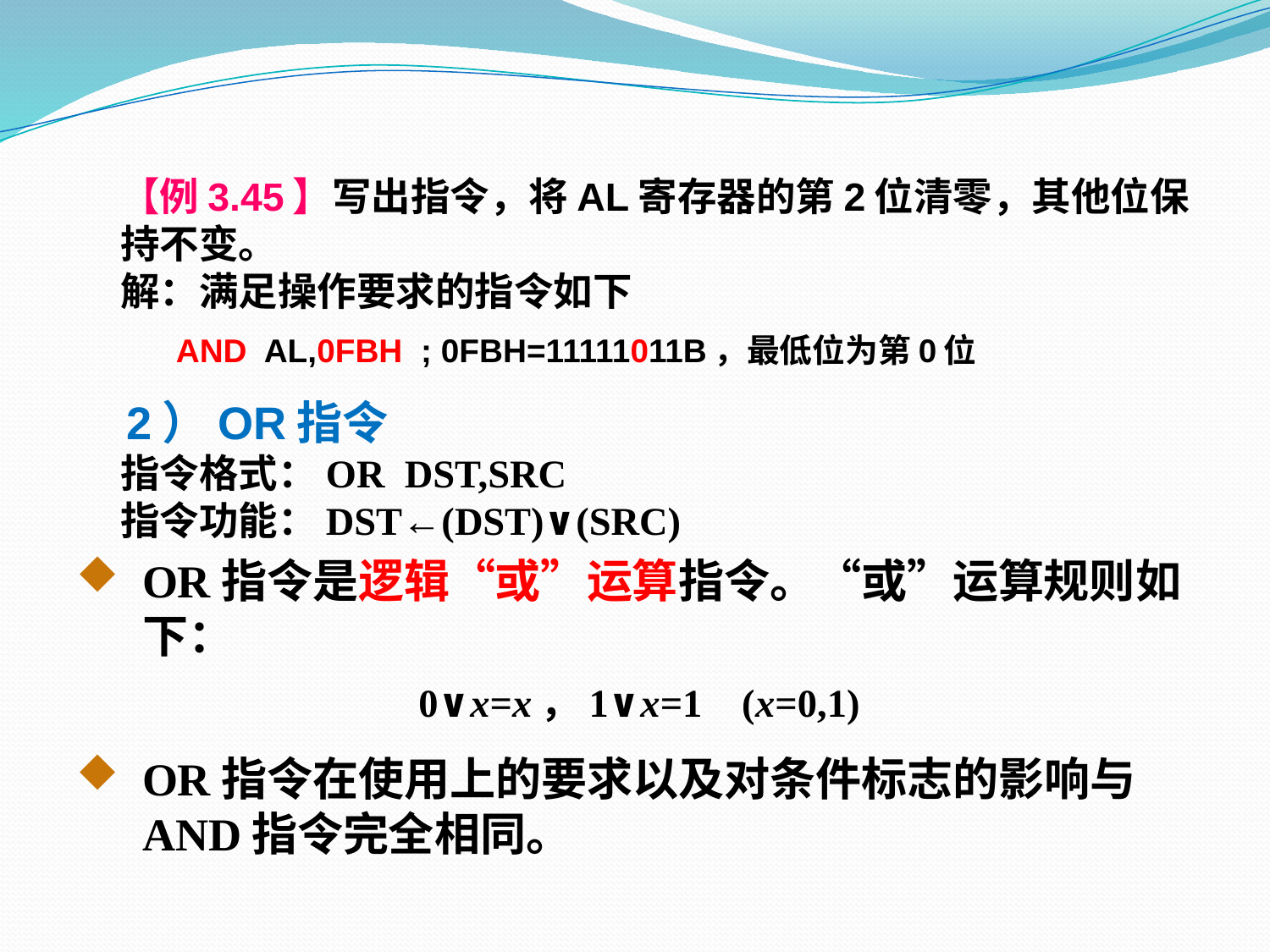

【例3.45】写出指令，将AL寄存器的第2位清零，其他位保
    持不变。
    解：满足操作要求的指令如下

           AND  AL,0FBH  ; 0FBH=11111011B，最低位为第0位

    2）OR指令
    指令格式：OR  DST,SRC
    指令功能：DST←(DST)∨(SRC)
OR指令是逻辑“或”运算指令。“或”运算规则如下：

0∨x=x，1∨x=1    (x=0,1)

OR指令在使用上的要求以及对条件标志的影响与AND指令完全相同。